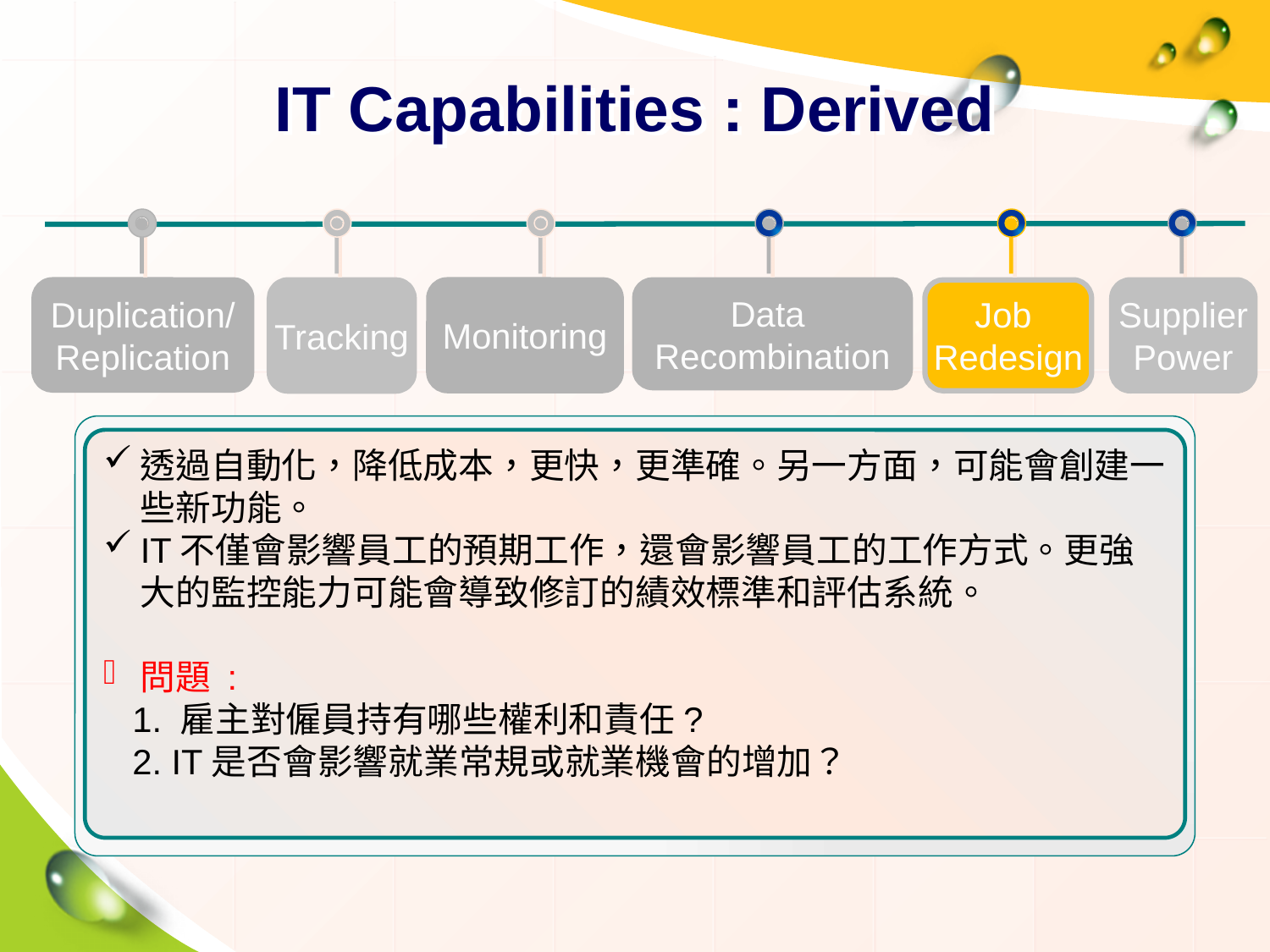

# IT Capabilities : Derived

Duplication/
Replication
Tracking
Monitoring
Data
Recombination
Job
Redesign
Supplier
Power

透過自動化，降低成本，更快，更準確。另一方面，可能會創建一些新功能。
IT不僅會影響員工的預期工作，還會影響員工的工作方式。更強大的監控能力可能會導致修訂的績效標準和評估系統。

問題 :
   1. 雇主對僱員持有哪些權利和責任?
   2. IT是否會影響就業常規或就業機會的增加？